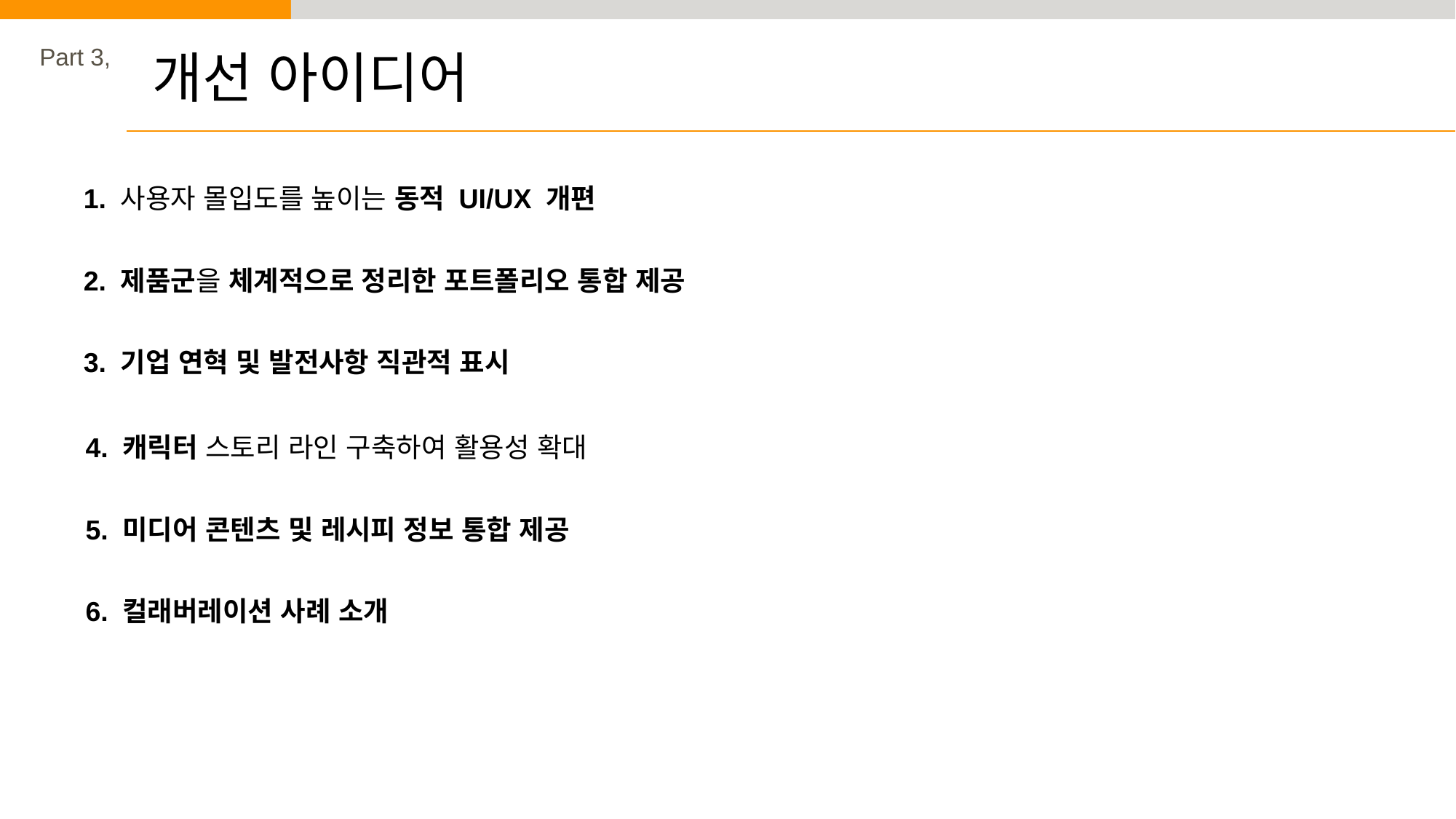

Part 3,
개선 아이디어
1. 사용자 몰입도를 높이는 동적 UI/UX 개편
2. 제품군을 체계적으로 정리한 포트폴리오 통합 제공
3. 기업 연혁 및 발전사항 직관적 표시
4. 캐릭터 스토리 라인 구축하여 활용성 확대
5. 미디어 콘텐츠 및 레시피 정보 통합 제공
6. 컬래버레이션 사례 소개